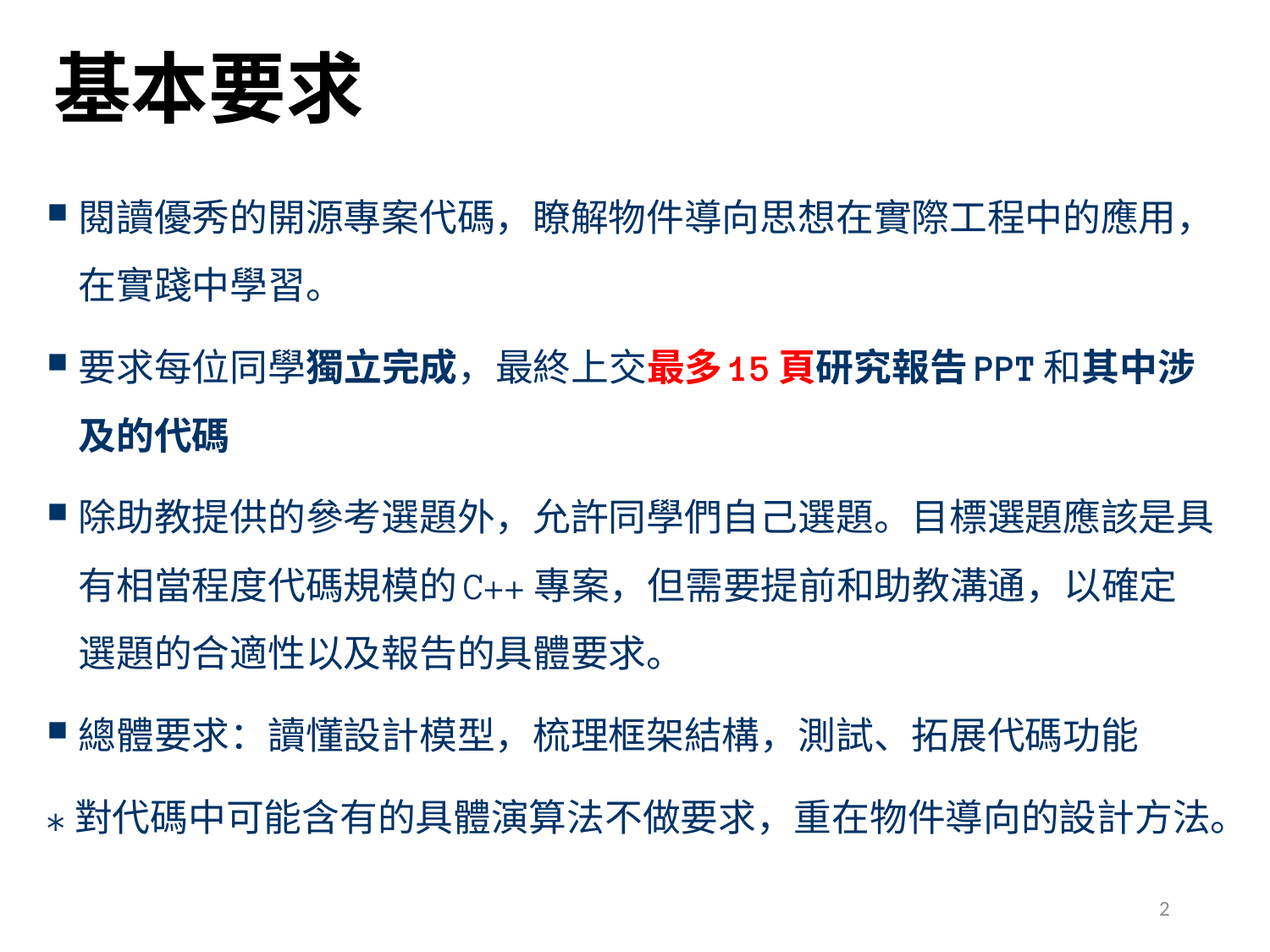

# 基本要求
閱讀優秀的開源專案代碼，瞭解物件導向思想在實際工程中的應用，在實踐中學習。
要求每位同學獨立完成，最終上交最多15頁研究報告PPT和其中涉及的代碼
除助教提供的參考選題外，允許同學們自己選題。目標選題應該是具有相當程度代碼規模的C++專案，但需要提前和助教溝通，以確定選題的合適性以及報告的具體要求。
總體要求：讀懂設計模型，梳理框架結構，測試、拓展代碼功能
*對代碼中可能含有的具體演算法不做要求，重在物件導向的設計方法。
2